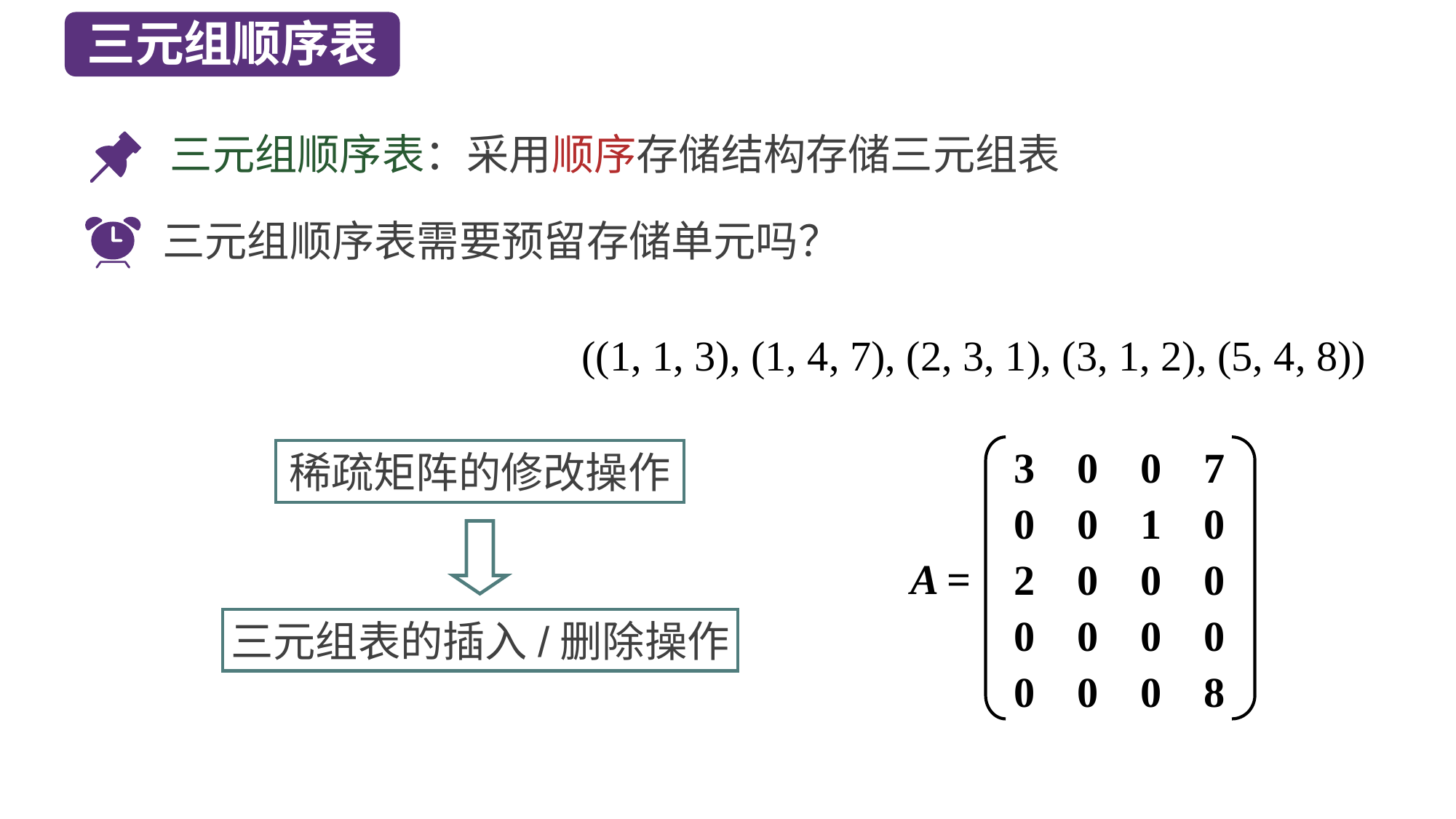

三元组顺序表

 三元组顺序表：采用顺序存储结构存储三元组表

三元组顺序表需要预留存储单元吗？

((1, 1, 3), (1, 4, 7), (2, 3, 1), (3, 1, 2), (5, 4, 8))
3    0    0    7
0    0    1    0
2    0    0    0
0    0    0    0
0    0    0    8

A =
稀疏矩阵的修改操作

三元组表的插入/删除操作